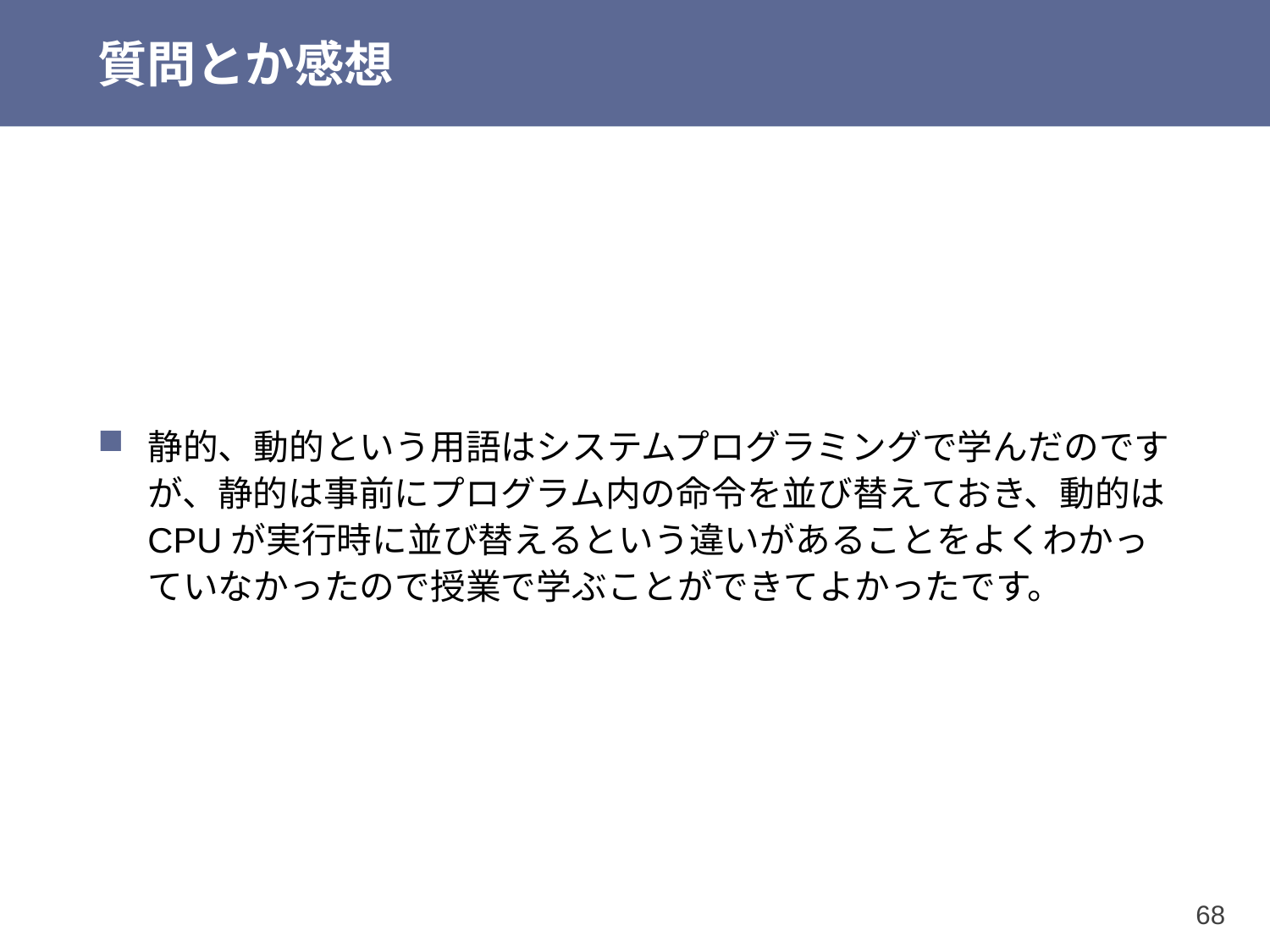

# 質問とか感想
静的、動的という用語はシステムプログラミングで学んだのですが、静的は事前にプログラム内の命令を並び替えておき、動的はCPUが実行時に並び替えるという違いがあることをよくわかっていなかったので授業で学ぶことができてよかったです。